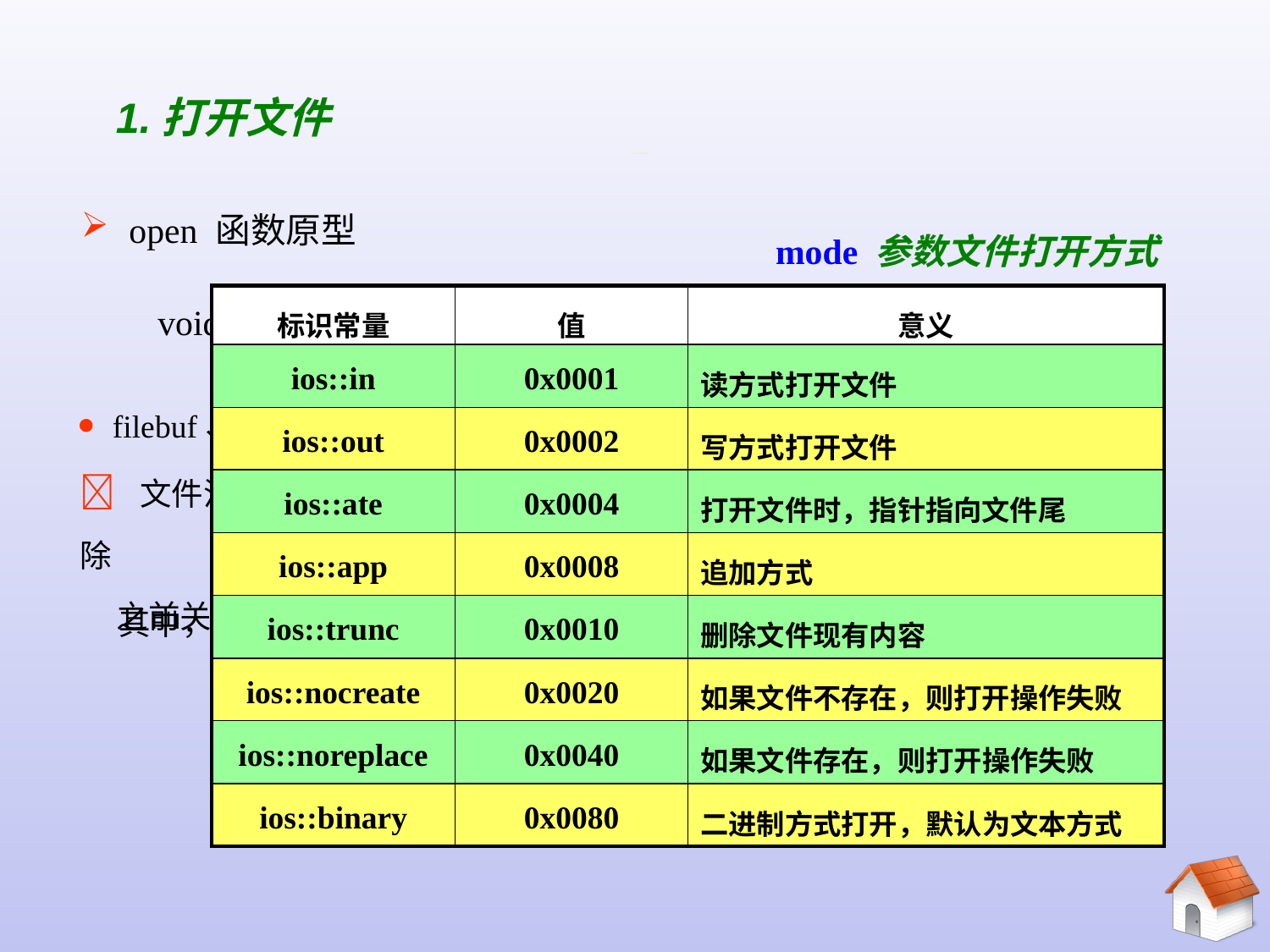

# 10.5.2  打开和关闭文件
1.打开文件
  open 函数原型
mode 参数文件打开方式
| 标识常量 | 值 | 意义 |
| --- | --- | --- |
| ios::in | 0x0001 | 读方式打开文件 |
| ios::out | 0x0002 | 写方式打开文件 |
| ios::ate | 0x0004 | 打开文件时，指针指向文件尾 |
| ios::app | 0x0008 | 追加方式 |
| ios::trunc | 0x0010 | 删除文件现有内容 |
| ios::nocreate | 0x0020 | 如果文件不存在，则打开操作失败 |
| ios::noreplace | 0x0040 | 如果文件存在，则打开操作失败 |
| ios::binary | 0x0080 | 二进制方式打开，默认为文本方式 |
void  open  ( const  char  * ,  int  mode , int = filebuf :: openprot ) ;
•  filebuf、ifstream、ofstream、fstream的构造函数具有相同的参数和缺省值
•  文件流的构造函数和 open ( ) 函数用于打开文件，析构函数在流对象被删除
    之前关闭文件
其中，第一个参数表示相关联的文件名
第二个参数表示文件的打开方式